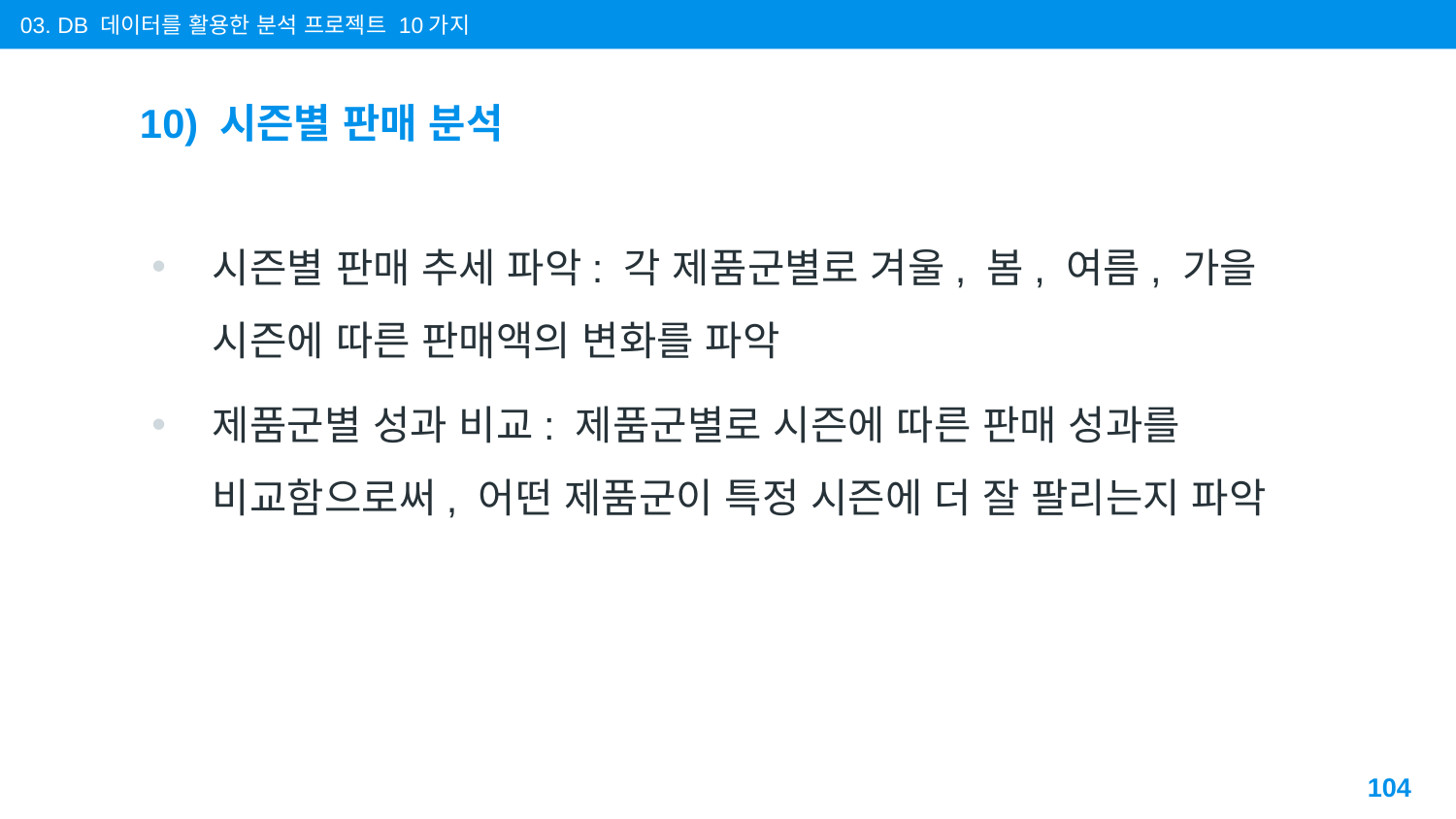

03. DB 데이터를 활용한 분석 프로젝트 10가지
# 10) 시즌별 판매 분석
시즌별 판매 추세 파악: 각 제품군별로 겨울, 봄, 여름, 가을 시즌에 따른 판매액의 변화를 파악
제품군별 성과 비교: 제품군별로 시즌에 따른 판매 성과를 비교함으로써, 어떤 제품군이 특정 시즌에 더 잘 팔리는지 파악
104